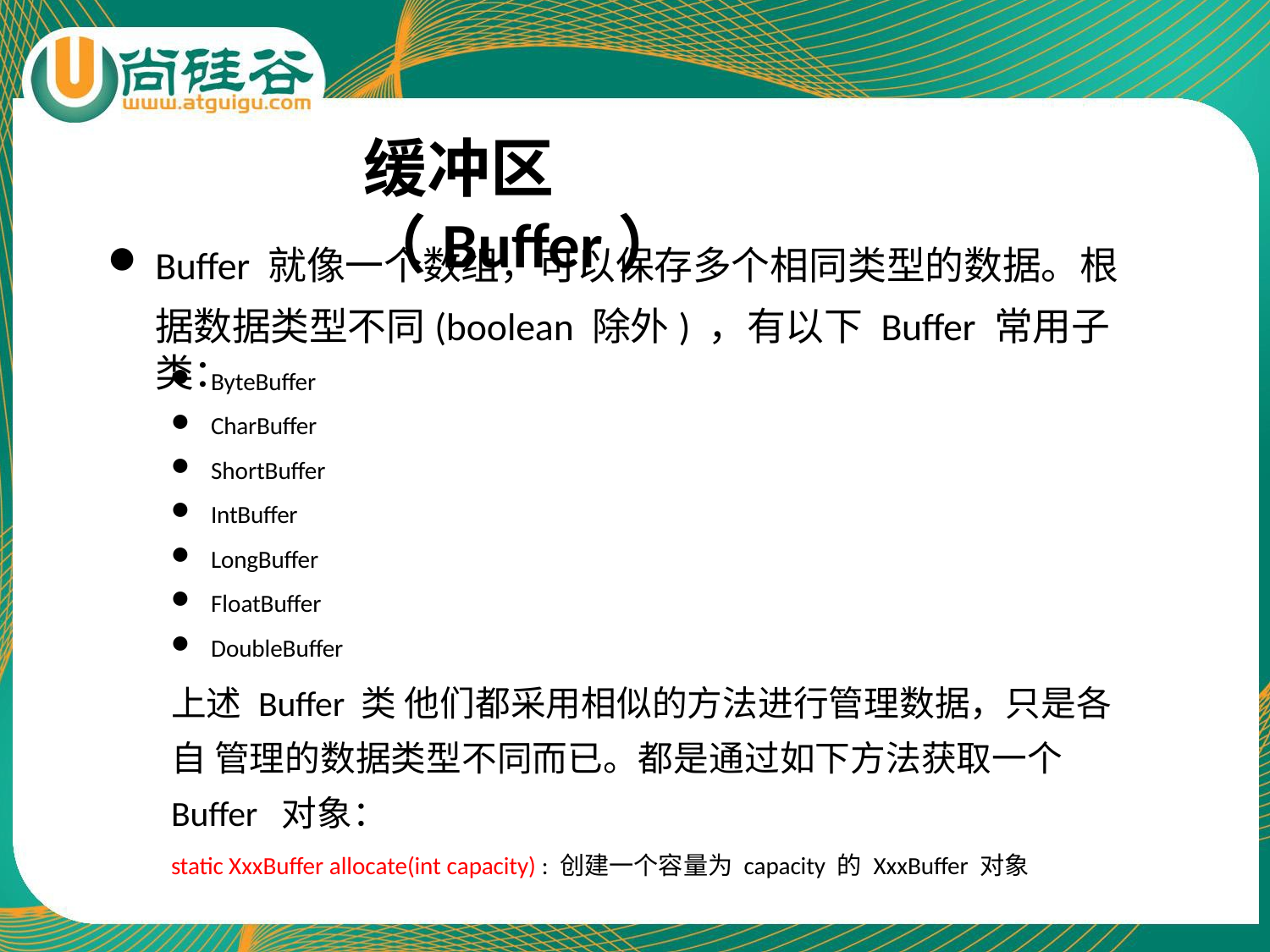

# 缓冲区（Buffer）
Buffer 就像一个数组，可以保存多个相同类型的数据。根
据数据类型不同(boolean 除外) ，有以下 Buffer 常用子类：
ByteBuffer
CharBuffer
ShortBuffer
IntBuffer
LongBuffer
FloatBuffer
DoubleBuffer
上述 Buffer 类 他们都采用相似的方法进行管理数据，只是各自 管理的数据类型不同而已。都是通过如下方法获取一个Buffer  对象：
static XxxBuffer allocate(int capacity) : 创建一个容量为capacity 的 XxxBuffer 对象